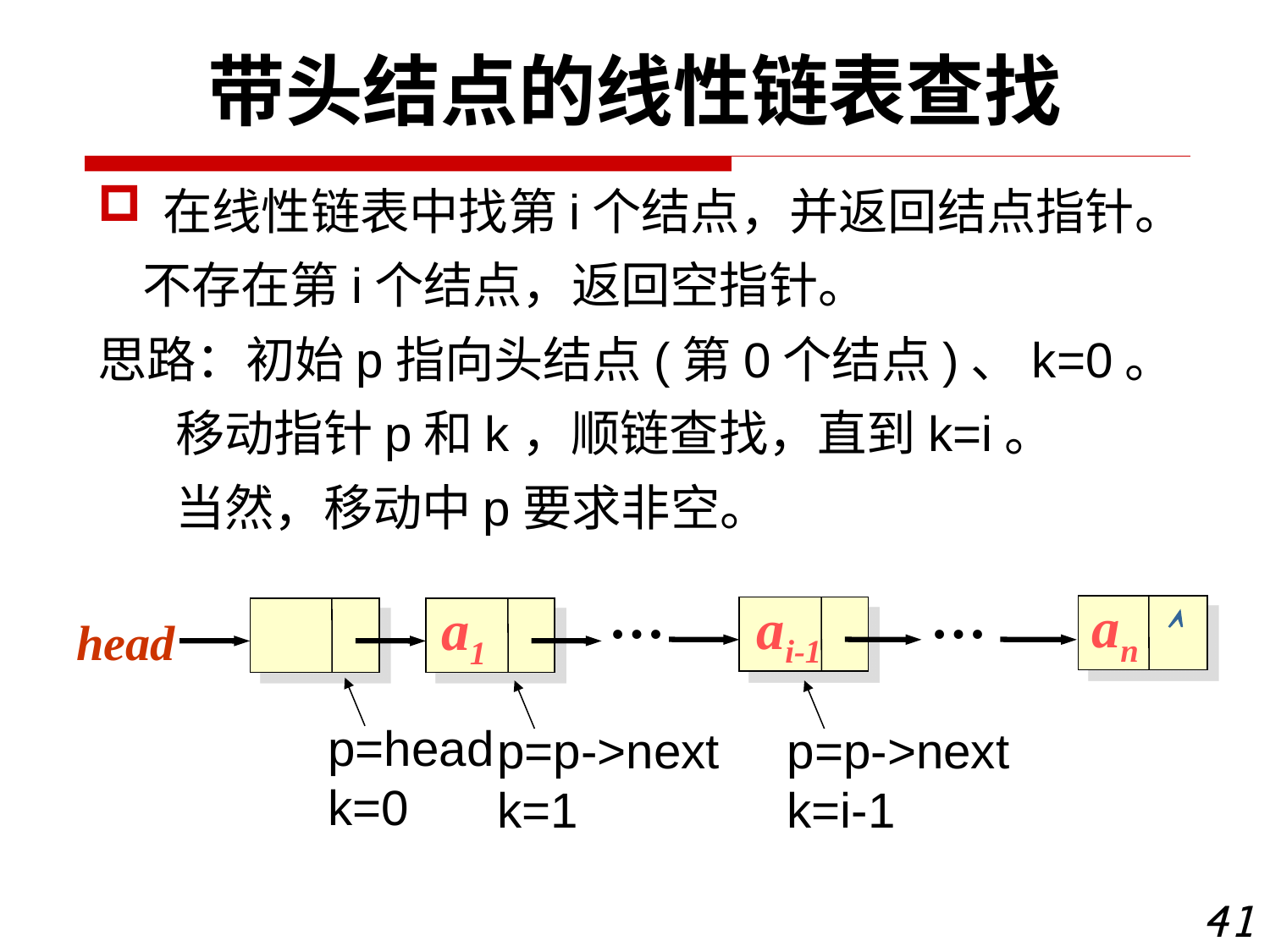

带头结点的线性链表查找
在线性链表中找第i个结点，并返回结点指针。
   不存在第i个结点，返回空指针。
思路：初始p指向头结点(第0个结点)、k=0。
      移动指针p和k，顺链查找，直到k=i。
      当然，移动中p要求非空。
…
…
an
ai-1
a1

∧

head

p=headk=0
p=p->next
k=1
p=p->next
k=i-1
41